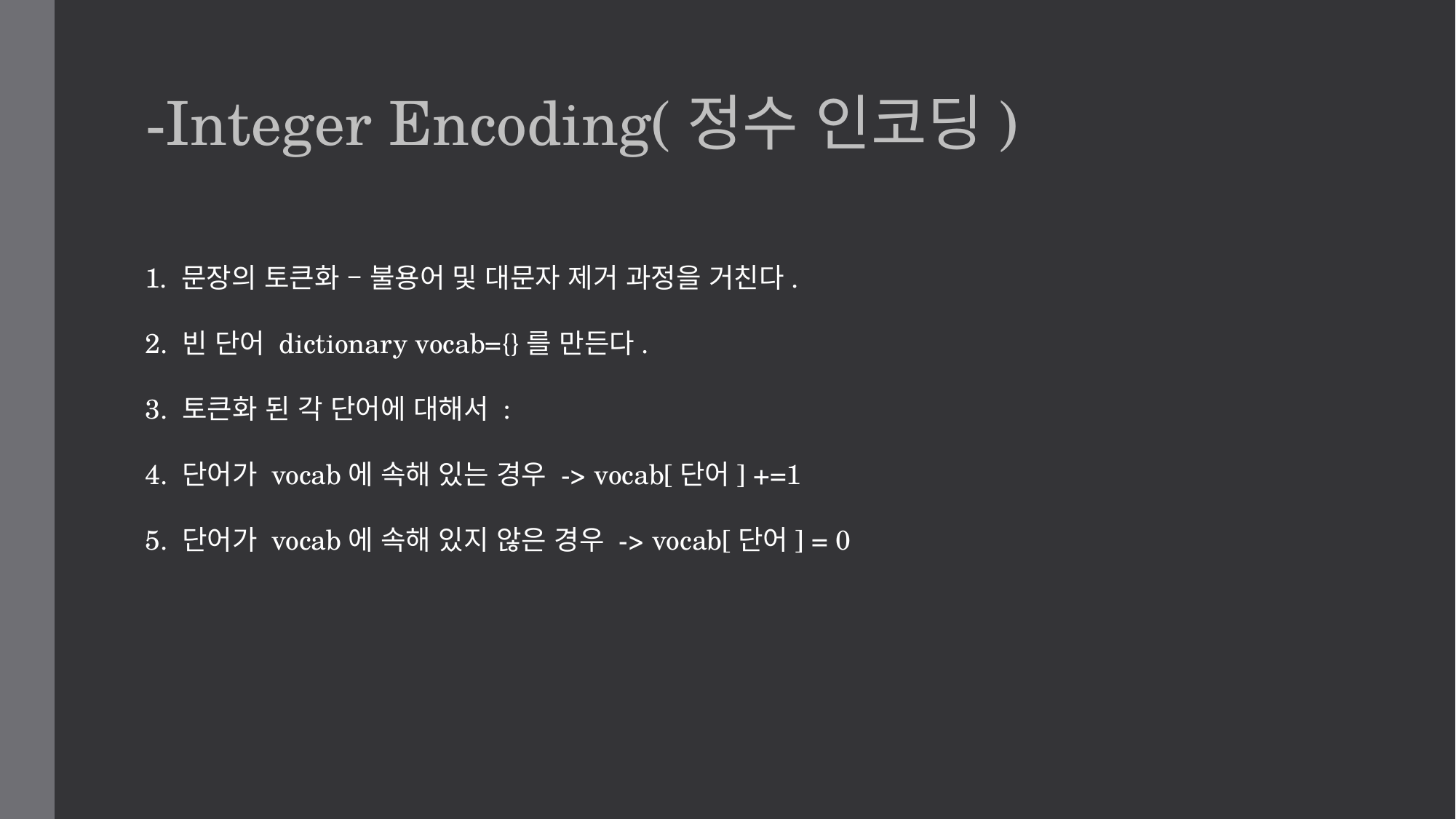

-Integer Encoding(정수 인코딩)
1. 문장의 토큰화 – 불용어 및 대문자 제거 과정을 거친다.

2. 빈 단어 dictionary vocab={}를 만든다.

3. 토큰화 된 각 단어에 대해서 :

4. 단어가 vocab에 속해 있는 경우 -> vocab[단어] +=1

5. 단어가 vocab에 속해 있지 않은 경우 -> vocab[단어] = 0